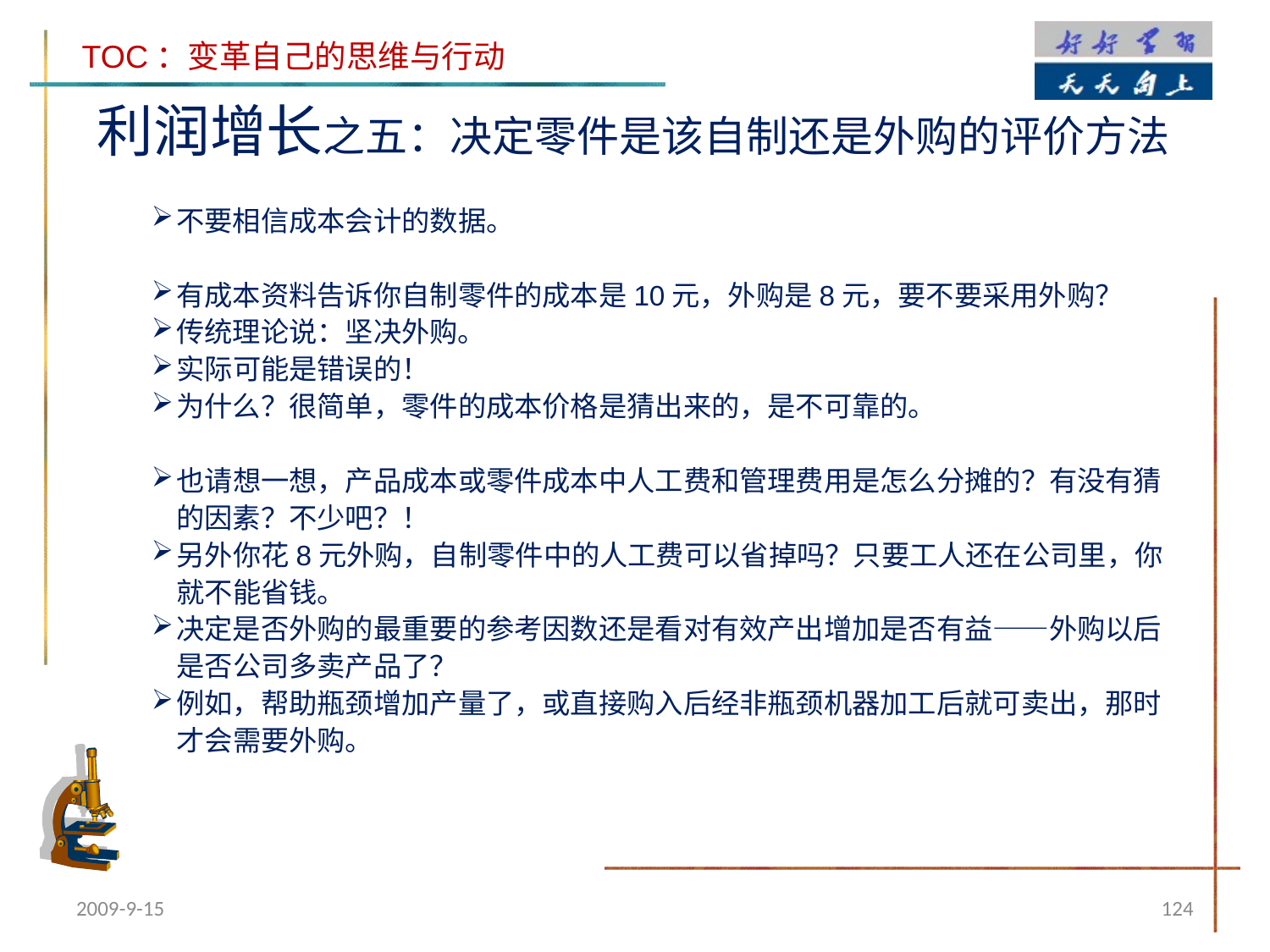

利润增长之五：决定零件是该自制还是外购的评价方法
不要相信成本会计的数据。

有成本资料告诉你自制零件的成本是10元，外购是8元，要不要采用外购？
传统理论说：坚决外购。
实际可能是错误的！
为什么？很简单，零件的成本价格是猜出来的，是不可靠的。

也请想一想，产品成本或零件成本中人工费和管理费用是怎么分摊的？有没有猜的因素？不少吧？！
另外你花8元外购，自制零件中的人工费可以省掉吗？只要工人还在公司里，你就不能省钱。
决定是否外购的最重要的参考因数还是看对有效产出增加是否有益——外购以后是否公司多卖产品了？
例如，帮助瓶颈增加产量了，或直接购入后经非瓶颈机器加工后就可卖出，那时才会需要外购。
2009-9-15
124